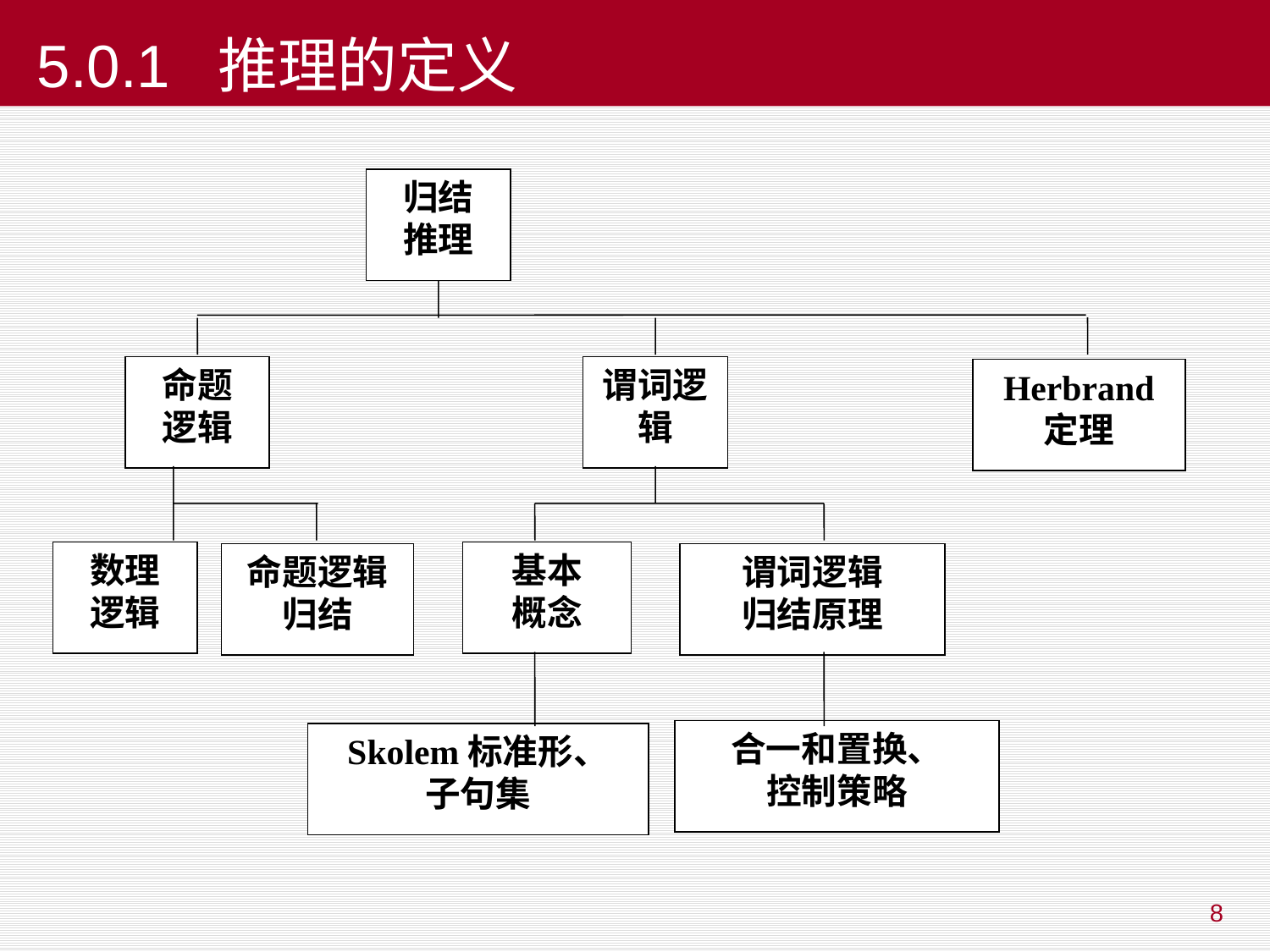

# 5.0.1  推理的定义
归结
推理

命题
逻辑
谓词逻
辑
Herbrand
定理

数理
逻辑
基本
概念
命题逻辑
归结
谓词逻辑
归结原理

合一和置换、
控制策略
Skolem标准形、
子句集
8